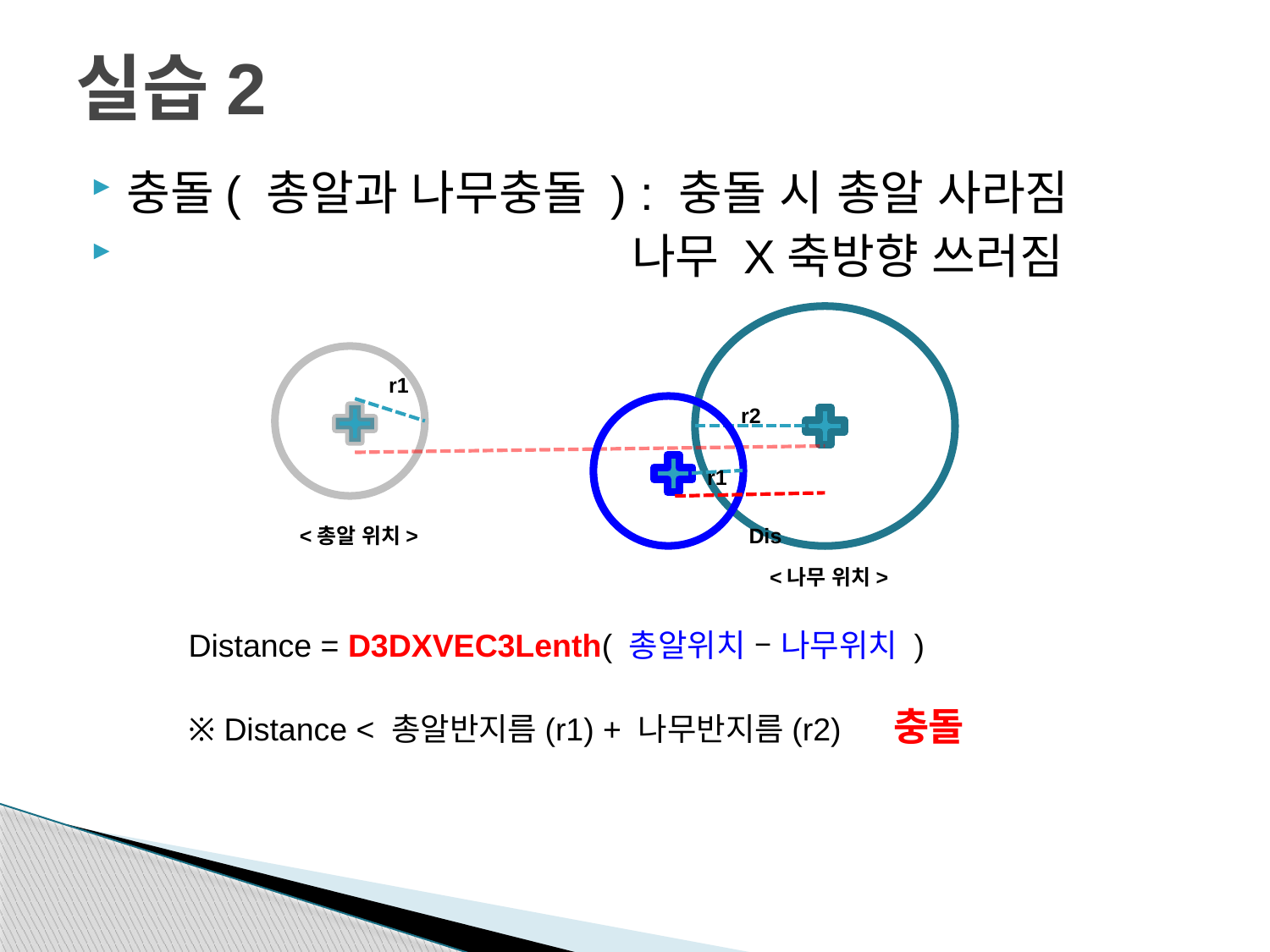

# 실습2
충돌( 총알과 나무충돌 ) : 충돌 시 총알 사라짐
                                     나무 X축방향 쓰러짐

r1

r2

r1
<총알 위치>
Dis
<나무 위치>
Distance = D3DXVEC3Lenth( 총알위치 – 나무위치 )

※ Distance < 총알반지름(r1) + 나무반지름(r2)     충돌